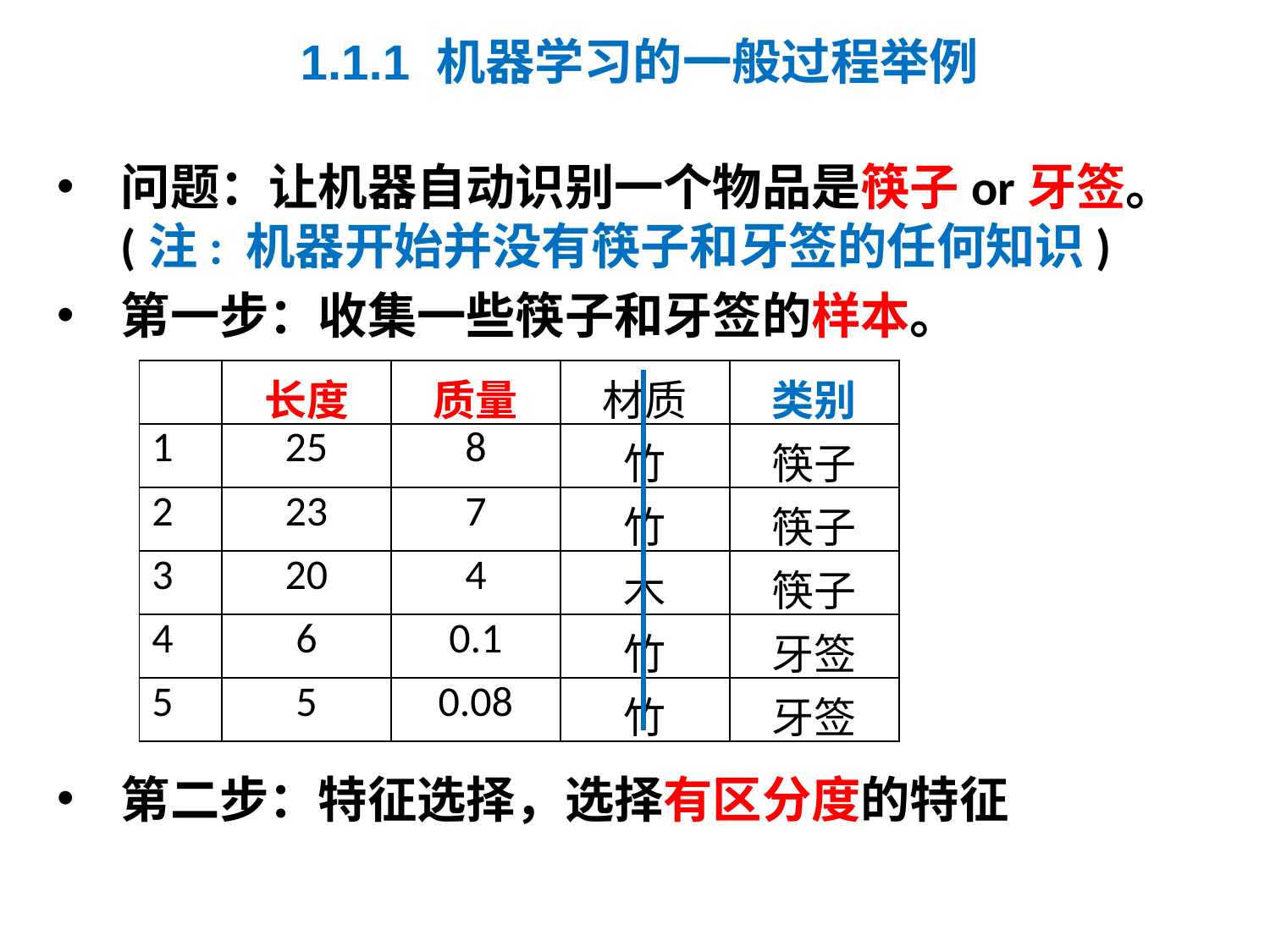

1.1.1 机器学习的一般过程举例
问题：让机器自动识别一个物品是筷子or牙签。(注: 机器开始并没有筷子和牙签的任何知识)
第一步：收集一些筷子和牙签的样本。

第二步：特征选择，选择有区分度的特征
|  | 长度 | 质量 | 材质 | 类别 |
| --- | --- | --- | --- | --- |
| 1 | 25 | 8 | 竹 | 筷子 |
| 2 | 23 | 7 | 竹 | 筷子 |
| 3 | 20 | 4 | 木 | 筷子 |
| 4 | 6 | 0.1 | 竹 | 牙签 |
| 5 | 5 | 0.08 | 竹 | 牙签 |